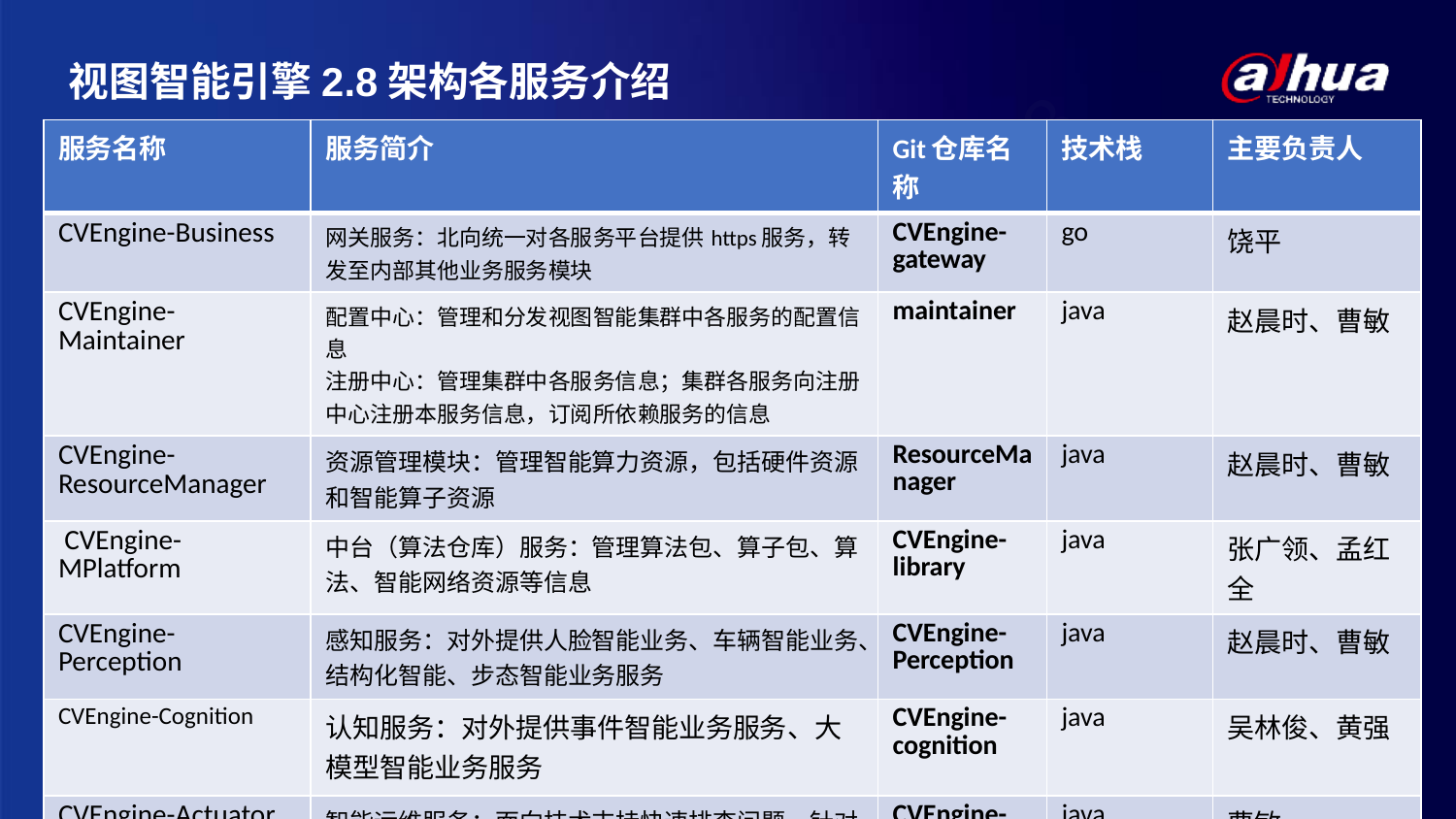

# 视图智能引擎2.8架构各服务介绍
| 服务名称 | 服务简介 | Git仓库名称 | 技术栈 | 主要负责人 |
| --- | --- | --- | --- | --- |
| CVEngine-Business | 网关服务：北向统一对各服务平台提供https服务，转发至内部其他业务服务模块 | CVEngine-gateway | go | 饶平 |
| CVEngine-Maintainer | 配置中心：管理和分发视图智能集群中各服务的配置信息 注册中心：管理集群中各服务信息；集群各服务向注册中心注册本服务信息，订阅所依赖服务的信息 | maintainer | java | 赵晨时、曹敏 |
| CVEngine-ResourceManager | 资源管理模块：管理智能算力资源，包括硬件资源和智能算子资源 | ResourceManager | java | 赵晨时、曹敏 |
| CVEngine-MPlatform | 中台（算法仓库）服务：管理算法包、算子包、算法、智能网络资源等信息 | CVEngine-library | java | 张广领、孟红全 |
| CVEngine-Perception | 感知服务：对外提供人脸智能业务、车辆智能业务、结构化智能、步态智能业务服务 | CVEngine-Perception | java | 赵晨时、曹敏 |
| CVEngine-Cognition | 认知服务：对外提供事件智能业务服务、大模型智能业务服务 | CVEngine-cognition | java | 吴林俊、黄强 |
| CVEngine-Actuator | 智能运维服务：面向技术支持快速排查问题，针对集群内各类日志、异常及数据关系做运维展示 | CVEngine-Actuator | java | 曹敏 |